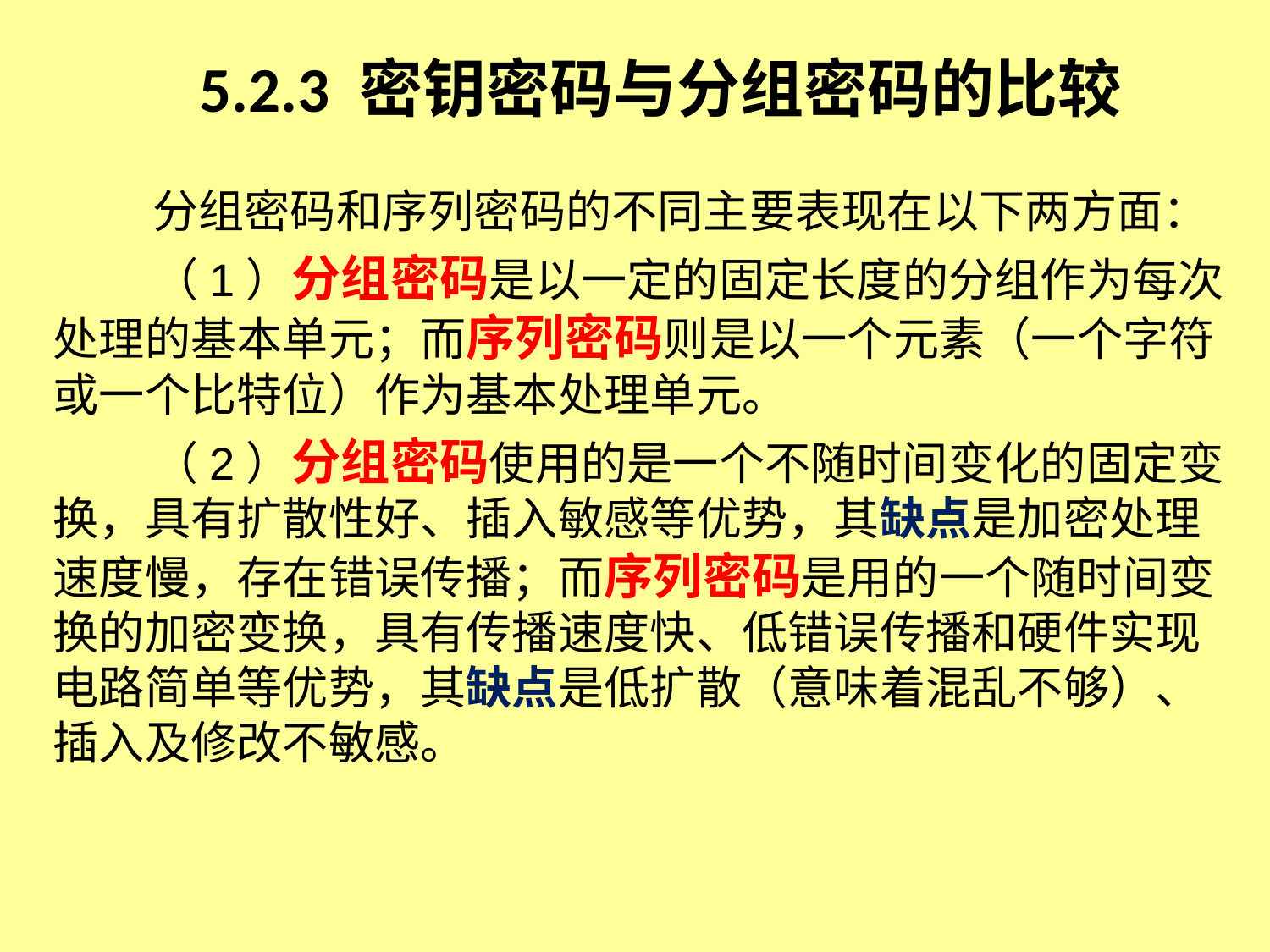

# 5.2.3 密钥密码与分组密码的比较
分组密码和序列密码的不同主要表现在以下两方面：
（1）分组密码是以一定的固定长度的分组作为每次处理的基本单元；而序列密码则是以一个元素（一个字符或一个比特位）作为基本处理单元。
（2）分组密码使用的是一个不随时间变化的固定变换，具有扩散性好、插入敏感等优势，其缺点是加密处理速度慢，存在错误传播；而序列密码是用的一个随时间变换的加密变换，具有传播速度快、低错误传播和硬件实现电路简单等优势，其缺点是低扩散（意味着混乱不够）、插入及修改不敏感。